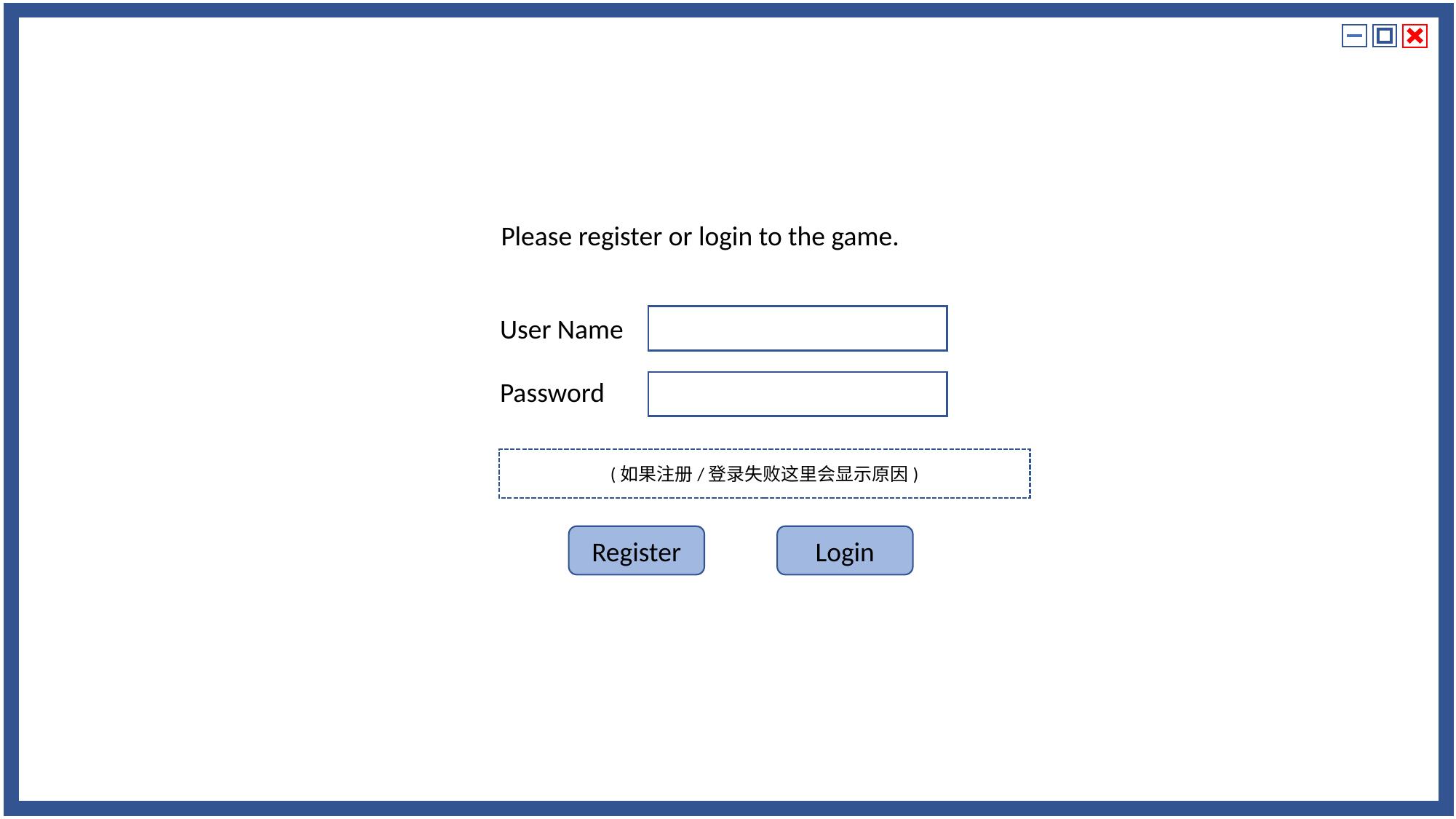

Please register or login to the game.
User Name

Password

(如果注册/登录失败这里会显示原因)
Login
Register